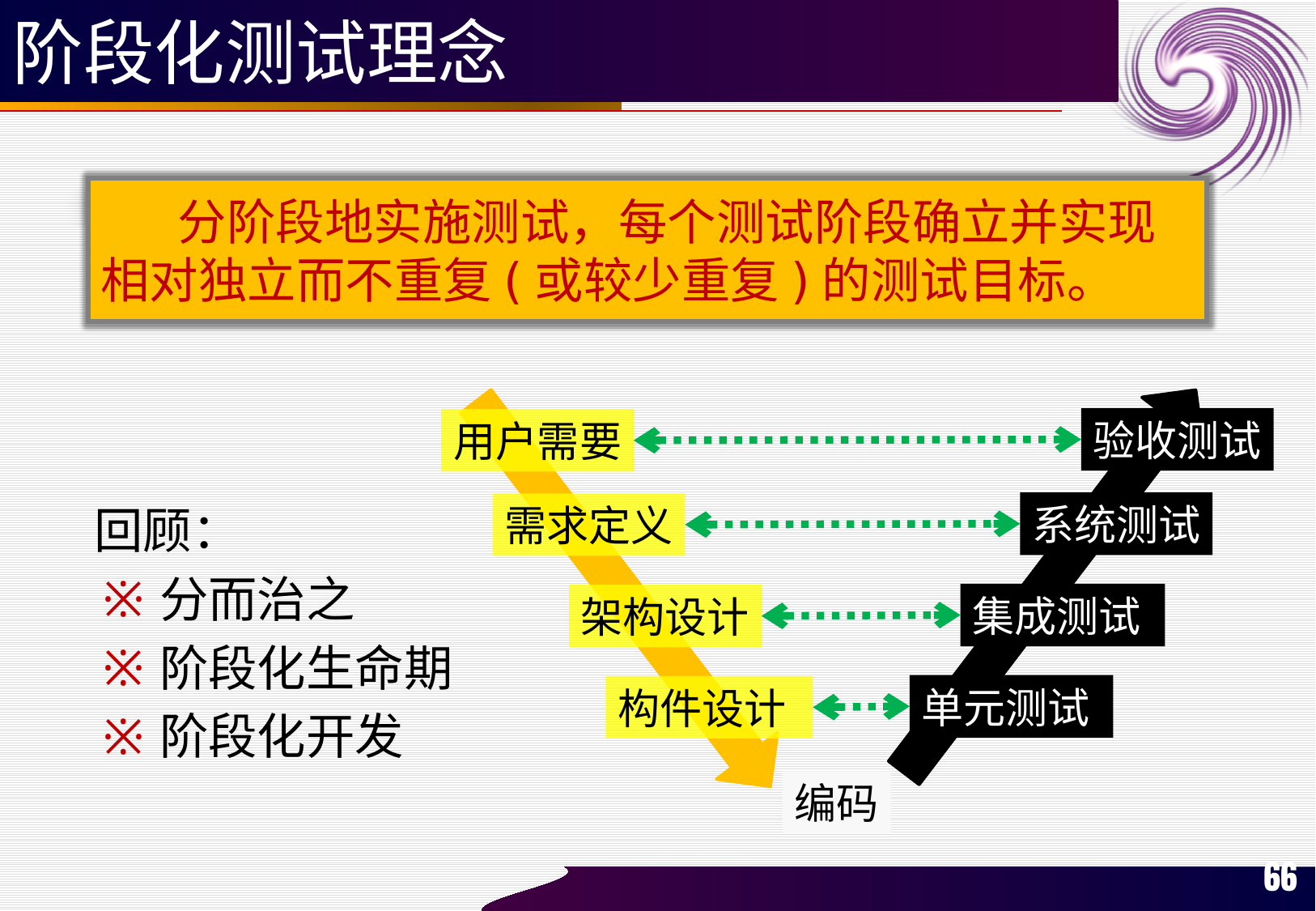

# 阶段化测试理念
      分阶段地实施测试，每个测试阶段确立并实现相对独立而不重复(或较少重复)的测试目标。

验收测试
用户需要
系统测试
需求定义
集成测试
架构设计
单元测试
构件设计
编码
回顾：
分而治之
阶段化生命期
阶段化开发
66